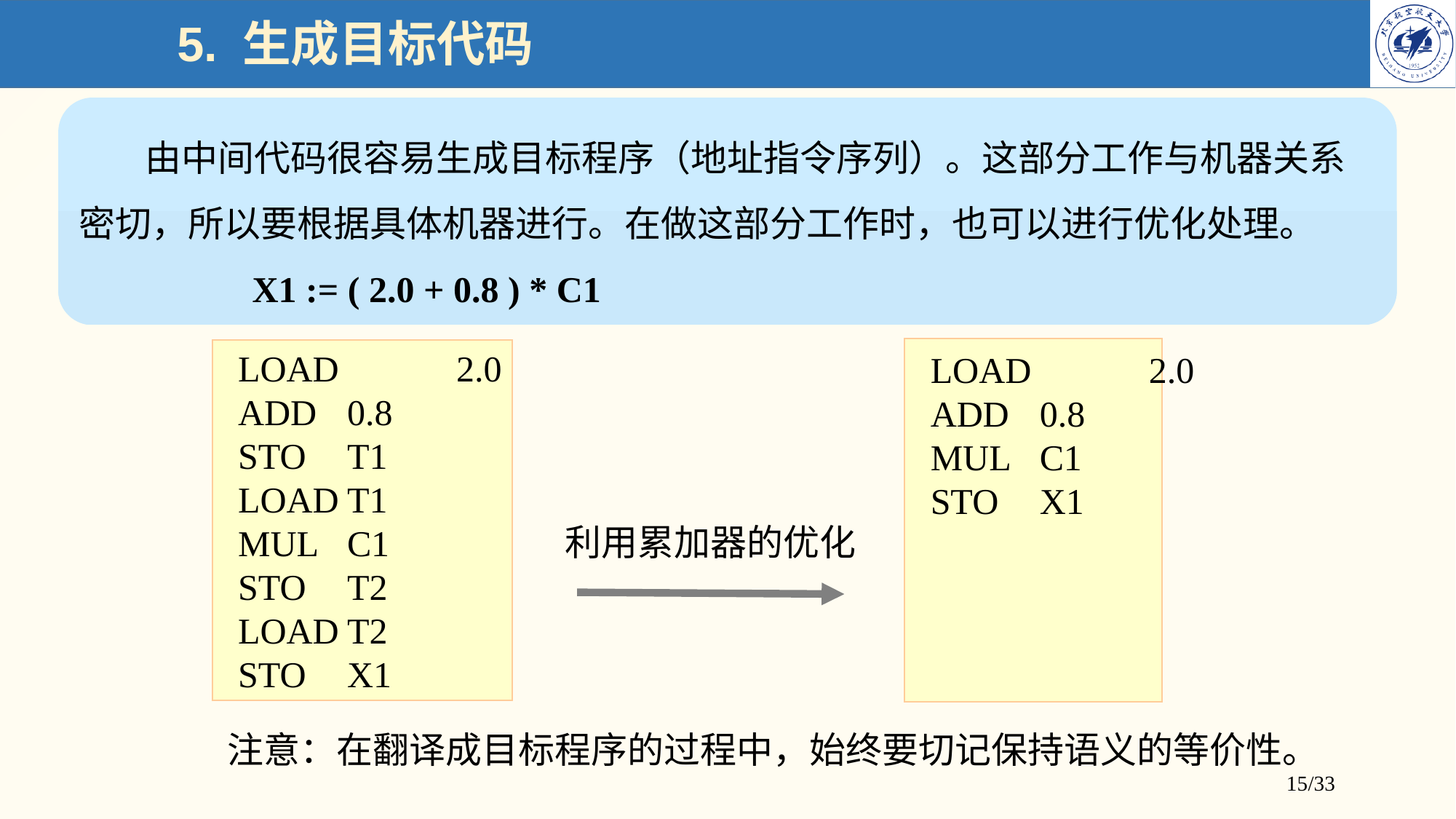

# 5. 生成目标代码
       由中间代码很容易生成目标程序（地址指令序列）。这部分工作与机器关系密切，所以要根据具体机器进行。在做这部分工作时，也可以进行优化处理。
                 X1 := ( 2.0 + 0.8 ) * C1
LOAD 	2.0
ADD	0.8
STO	T1
LOAD	T1
MUL	C1
STO 	T2
LOAD	T2
STO	X1
LOAD 	2.0
ADD	0.8
MUL	C1
STO 	X1
利用累加器的优化
注意：在翻译成目标程序的过程中，始终要切记保持语义的等价性。